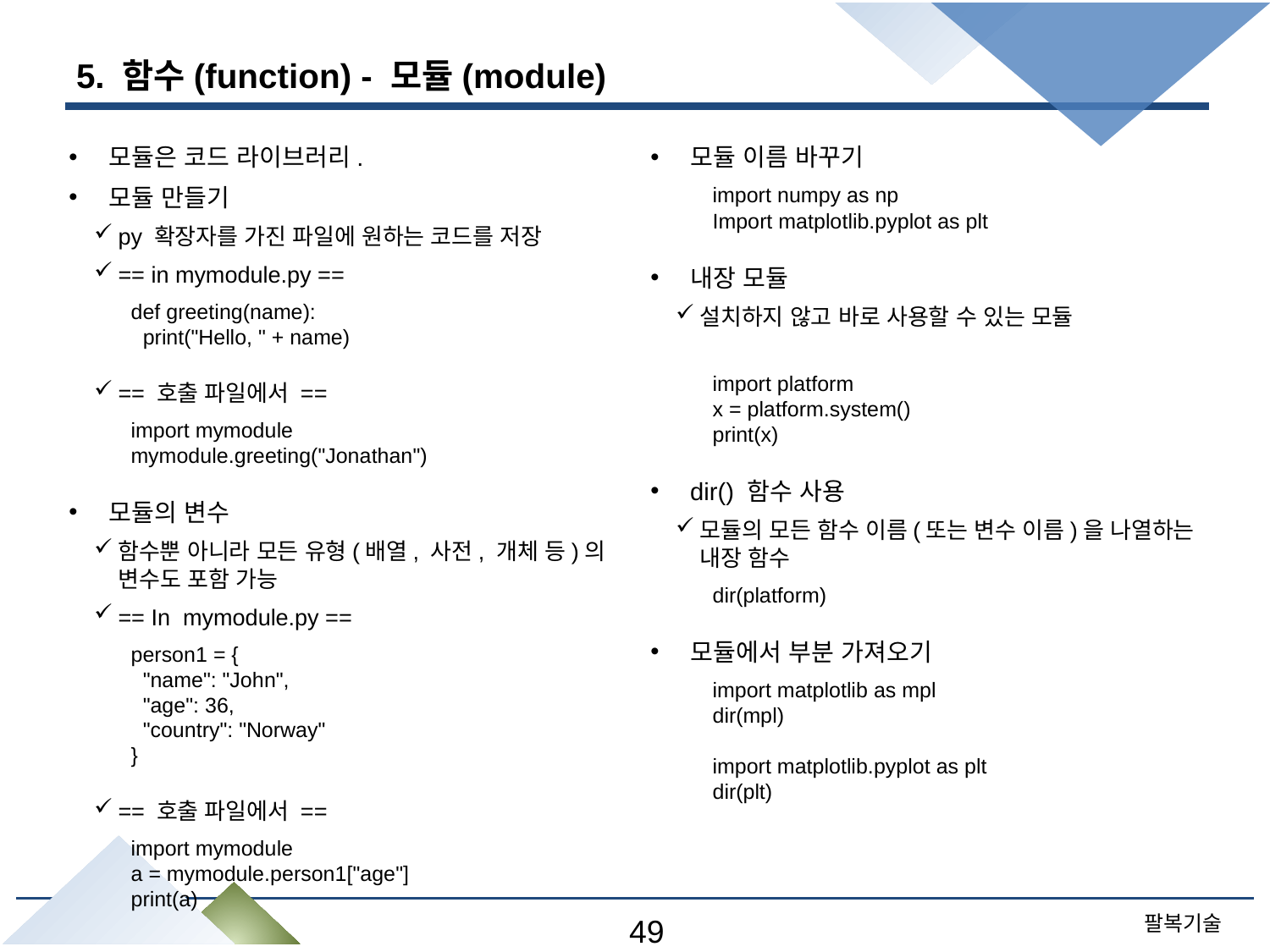

# 5. 함수(function) - 모듈(module)
모듈은 코드 라이브러리.
모듈 만들기
py 확장자를 가진 파일에 원하는 코드를 저장
== in mymodule.py ==
def greeting(name):
  print("Hello, " + name)

== 호출 파일에서 ==
import mymodule
mymodule.greeting("Jonathan")

모듈의 변수
함수뿐 아니라 모든 유형(배열, 사전, 개체 등)의 변수도 포함 가능
== In  mymodule.py ==
person1 = {
  "name": "John",
  "age": 36,
  "country": "Norway"
}

== 호출 파일에서 ==
import mymodule
a = mymodule.person1["age"]
print(a)
모듈 이름 바꾸기
import numpy as np
Import matplotlib.pyplot as plt

내장 모듈
설치하지 않고 바로 사용할 수 있는 모듈

import platform
x = platform.system()
print(x)

dir() 함수 사용
모듈의 모든 함수 이름(또는 변수 이름)을 나열하는 내장 함수
dir(platform)

모듈에서 부분 가져오기
import matplotlib as mpl
dir(mpl)

import matplotlib.pyplot as plt
dir(plt)
49